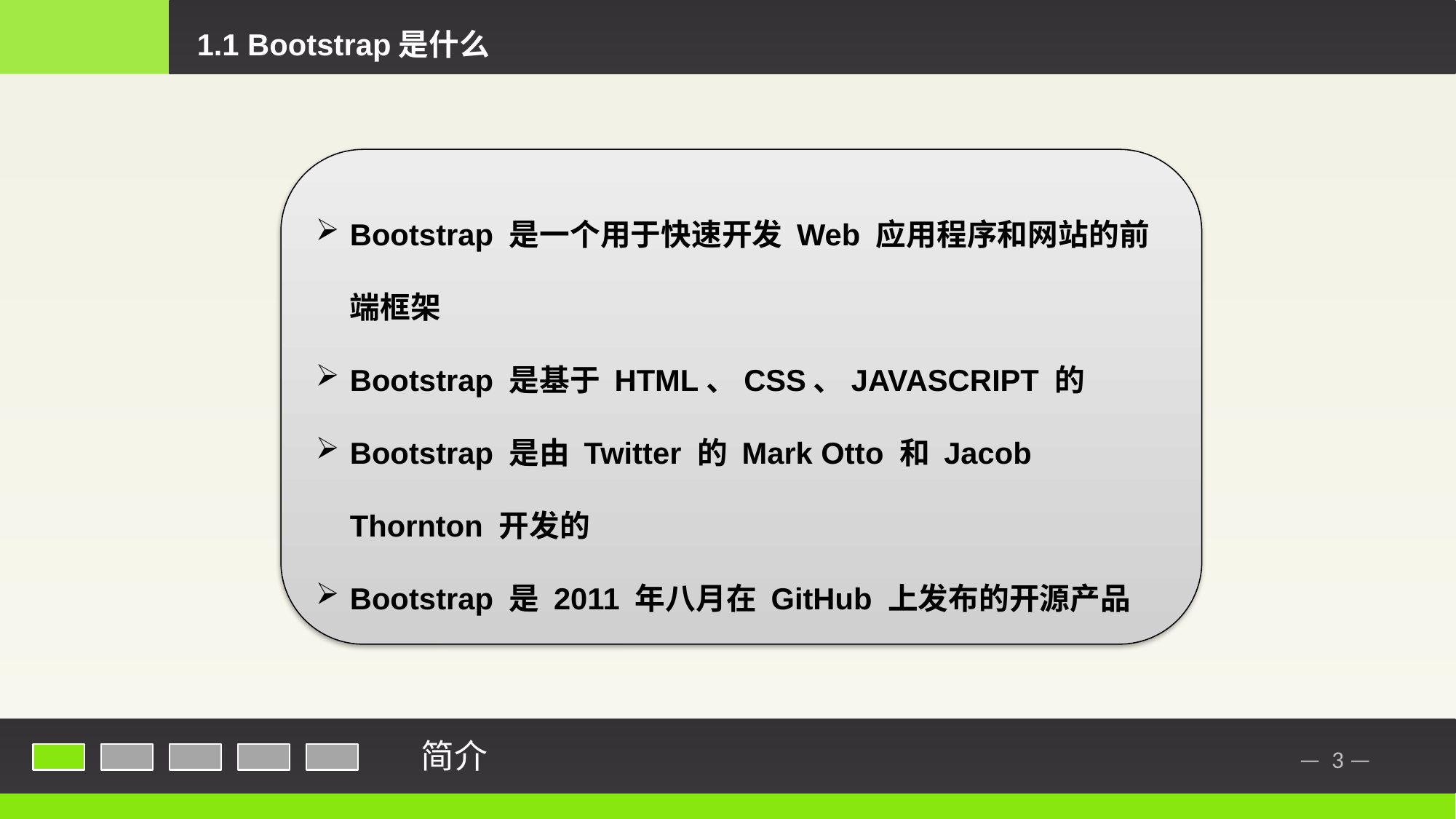

1.1 Bootstrap是什么
Bootstrap 是一个用于快速开发 Web 应用程序和网站的前端框架
Bootstrap 是基于 HTML、CSS、JAVASCRIPT 的
Bootstrap 是由 Twitter 的 Mark Otto 和 Jacob Thornton 开发的
Bootstrap 是 2011 年八月在 GitHub 上发布的开源产品